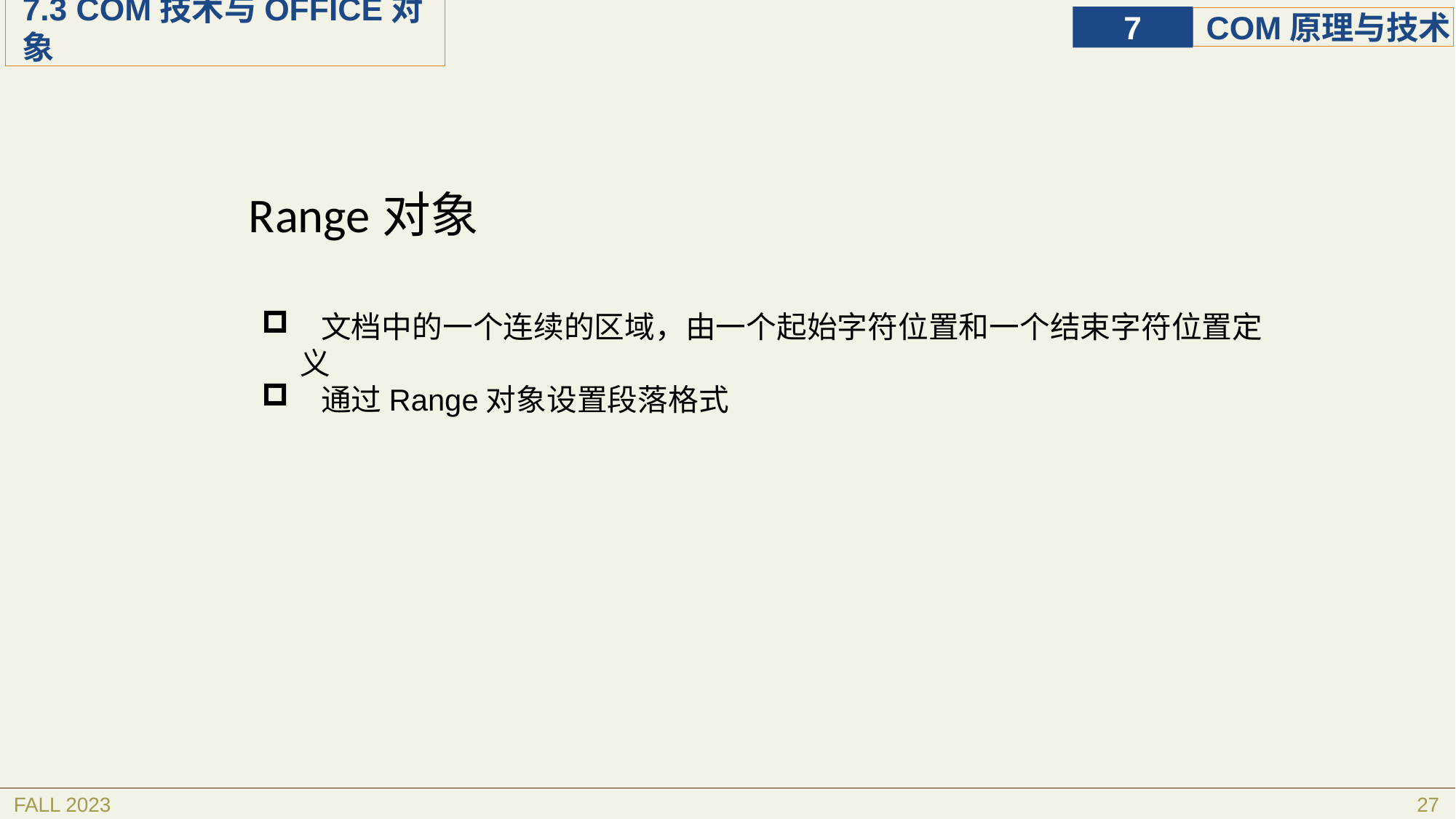

Range对象
  文档中的一个连续的区域，由一个起始字符位置和一个结束字符位置定义
  通过Range对象设置段落格式